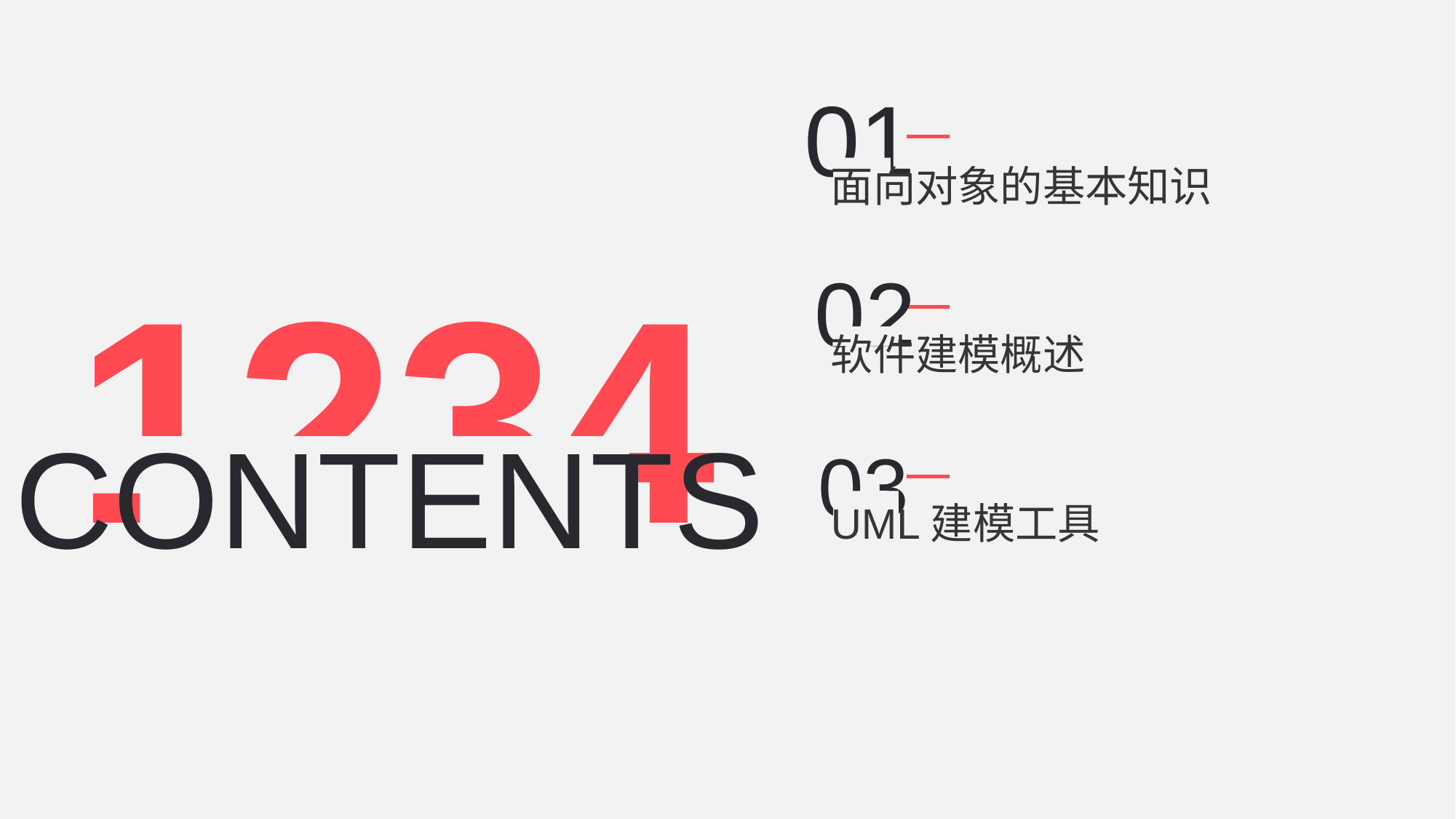

01

面向对象的基本知识
1234

CONTENTS
02

软件建模概述
03

UML建模工具